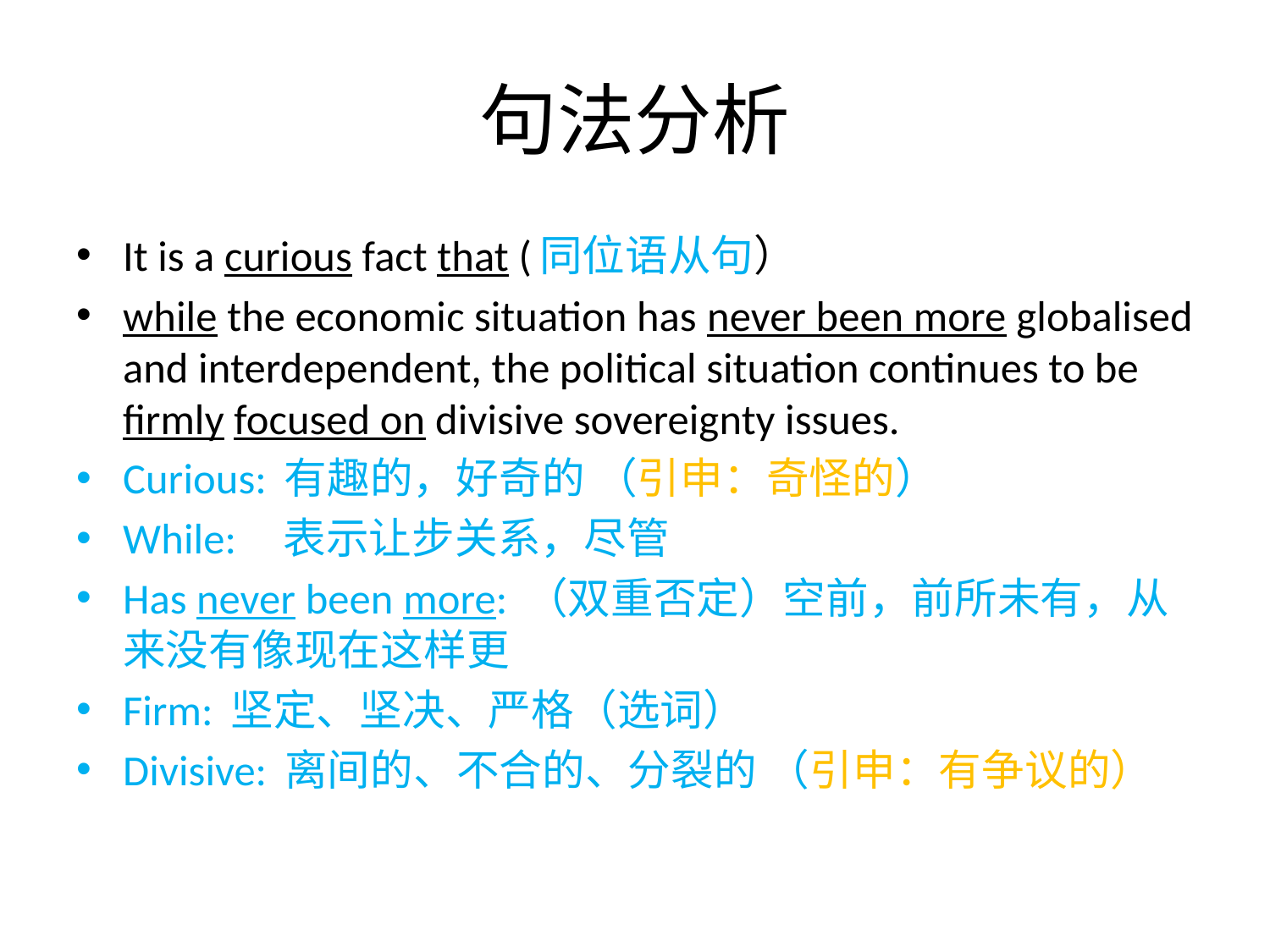

# 句法分析
It is a curious fact that (同位语从句）
while the economic situation has never been more globalised and interdependent, the political situation continues to be firmly focused on divisive sovereignty issues.
Curious: 有趣的，好奇的 （引申：奇怪的）
While:    表示让步关系，尽管
Has never been more: （双重否定）空前，前所未有，从来没有像现在这样更
Firm: 坚定、坚决、严格（选词）
Divisive: 离间的、不合的、分裂的 （引申：有争议的）